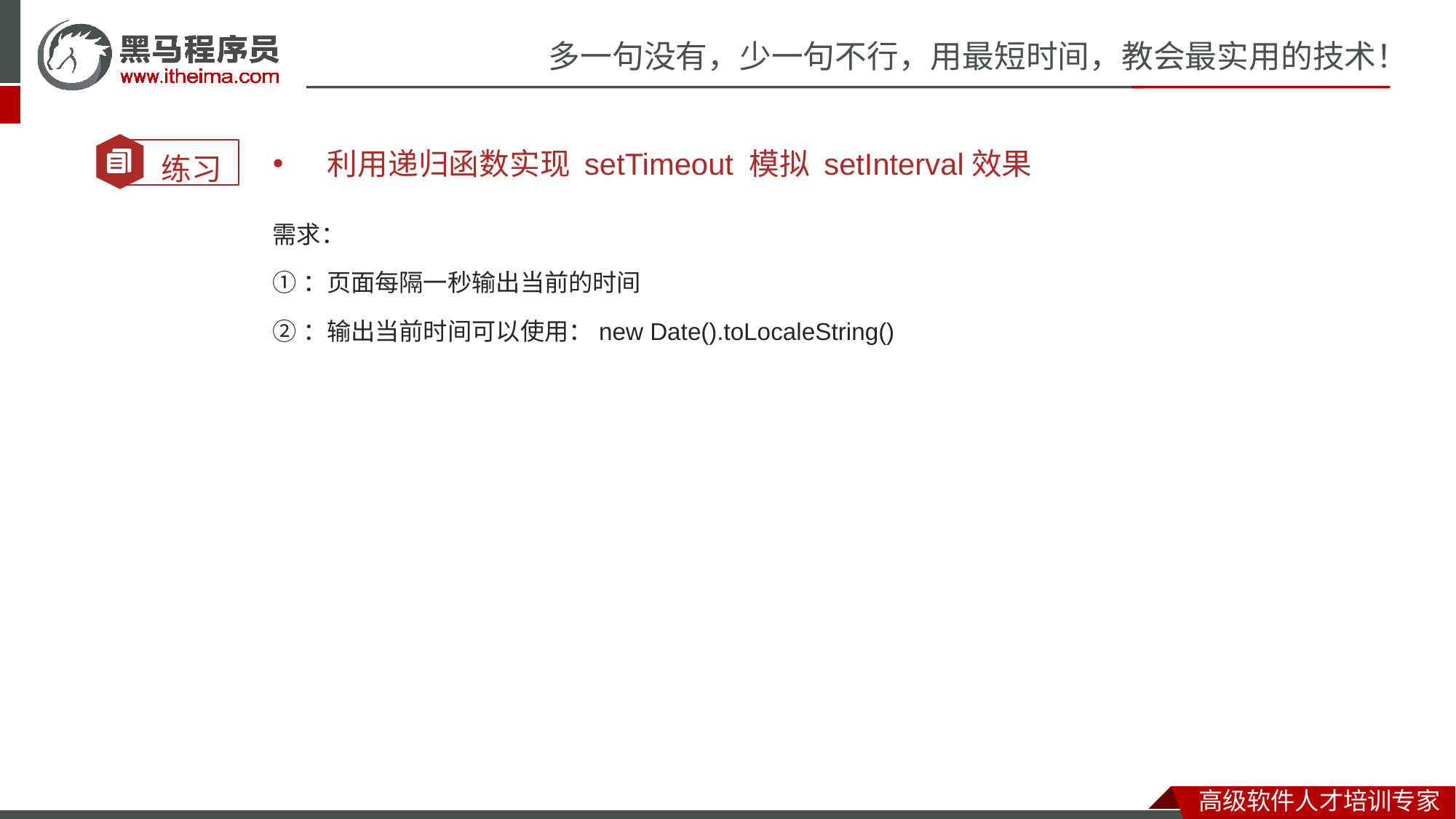

利用递归函数实现 setTimeout 模拟 setInterval效果
需求：
①：页面每隔一秒输出当前的时间
②：输出当前时间可以使用：new Date().toLocaleString()